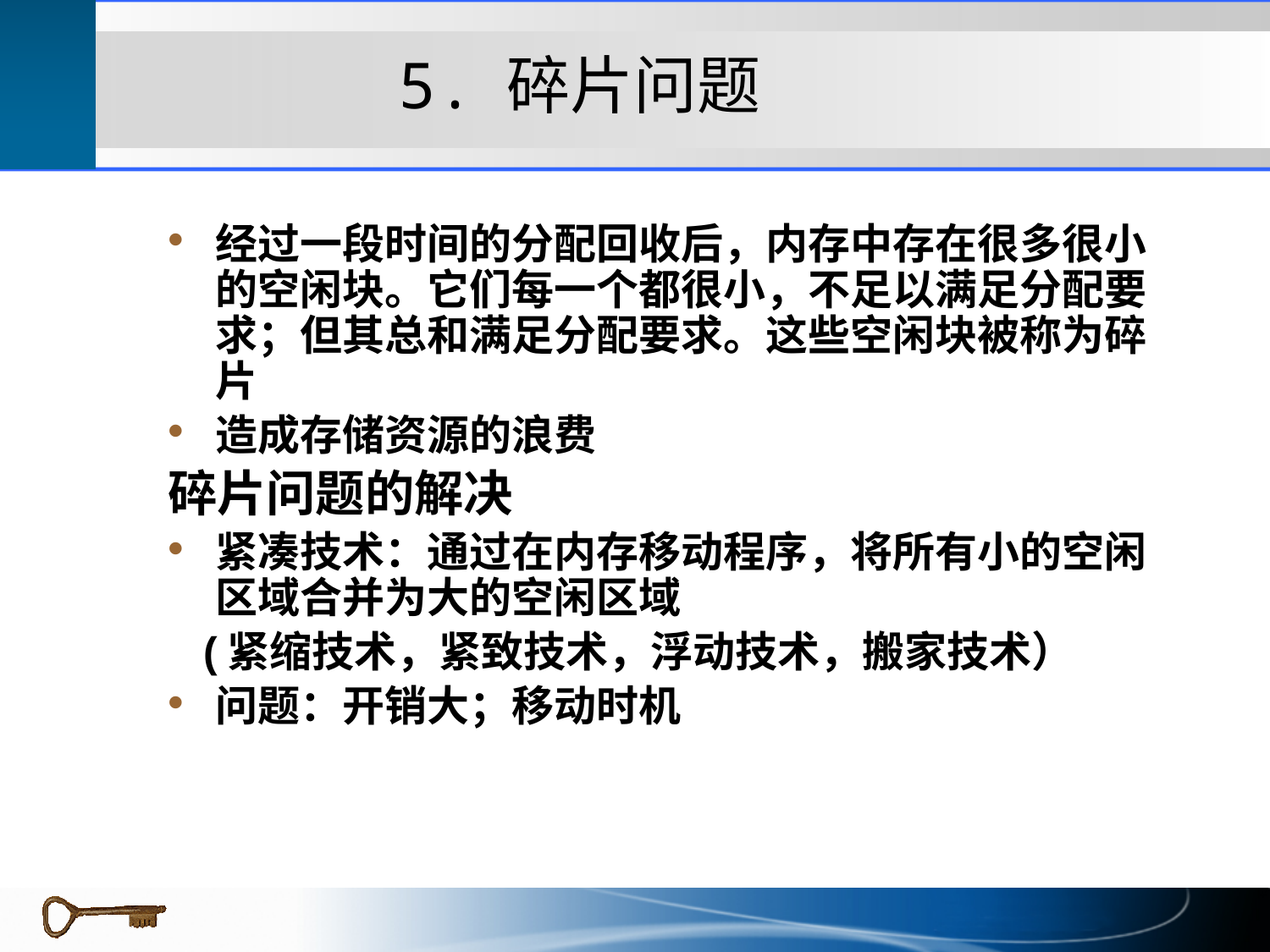

5. 碎片问题
经过一段时间的分配回收后，内存中存在很多很小的空闲块。它们每一个都很小，不足以满足分配要求；但其总和满足分配要求。这些空闲块被称为碎片
造成存储资源的浪费
碎片问题的解决
紧凑技术：通过在内存移动程序，将所有小的空闲区域合并为大的空闲区域
   (紧缩技术，紧致技术，浮动技术，搬家技术）
问题：开销大；移动时机